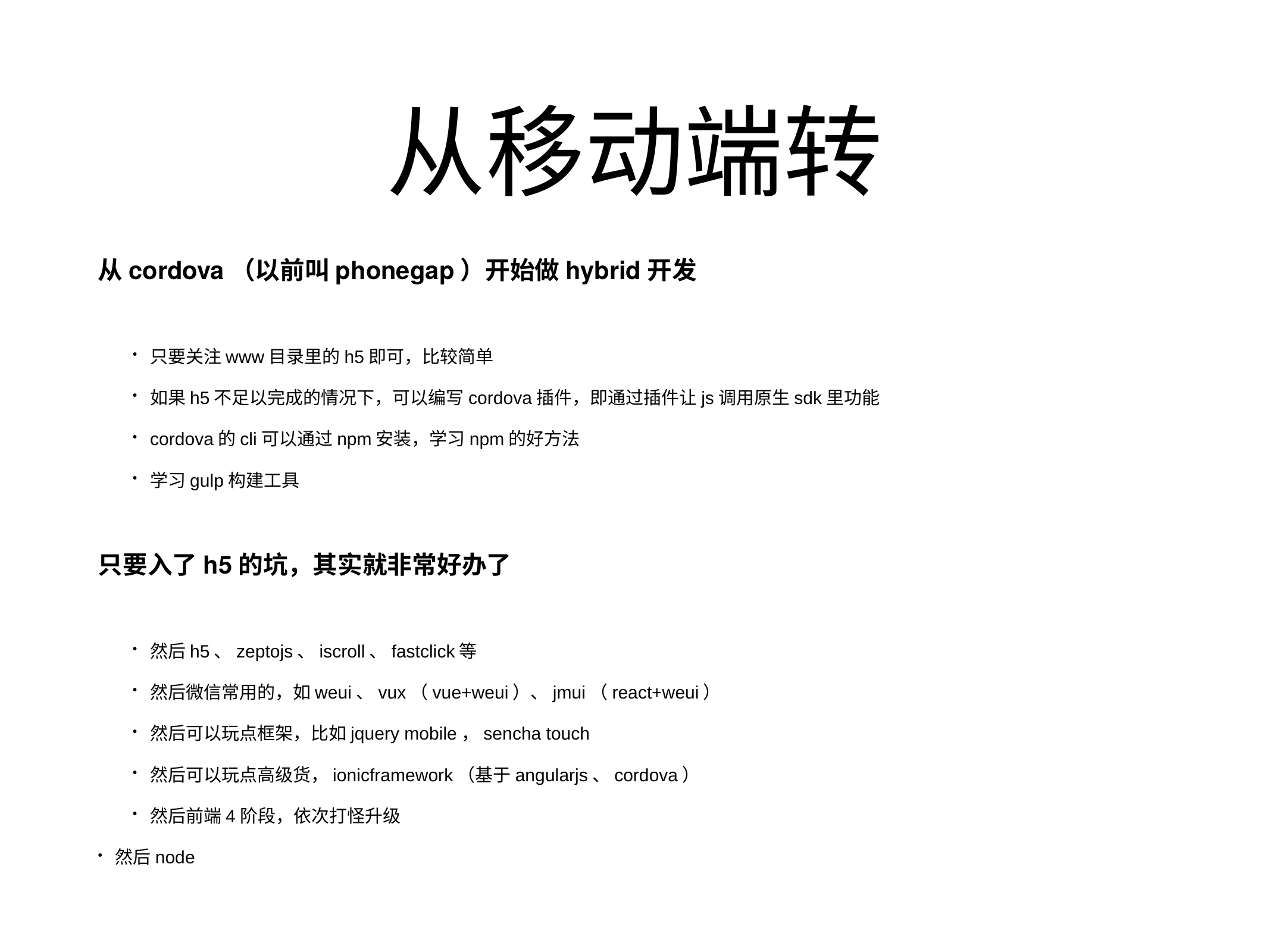

# 从移动端转
从cordova（以前叫phonegap）开始做hybrid开发

只要关注www目录里的h5即可，比较简单
如果h5不足以完成的情况下，可以编写cordova插件，即通过插件让js调用原生sdk里功能
cordova的cli可以通过npm安装，学习npm的好方法
学习gulp构建工具

只要入了h5的坑，其实就非常好办了

然后h5、zeptojs、iscroll、fastclick等
然后微信常用的，如weui、vux（vue+weui）、jmui（react+weui）
然后可以玩点框架，比如jquery mobile，sencha touch
然后可以玩点高级货，ionicframework（基于angularjs、cordova）
然后前端4阶段，依次打怪升级
然后node